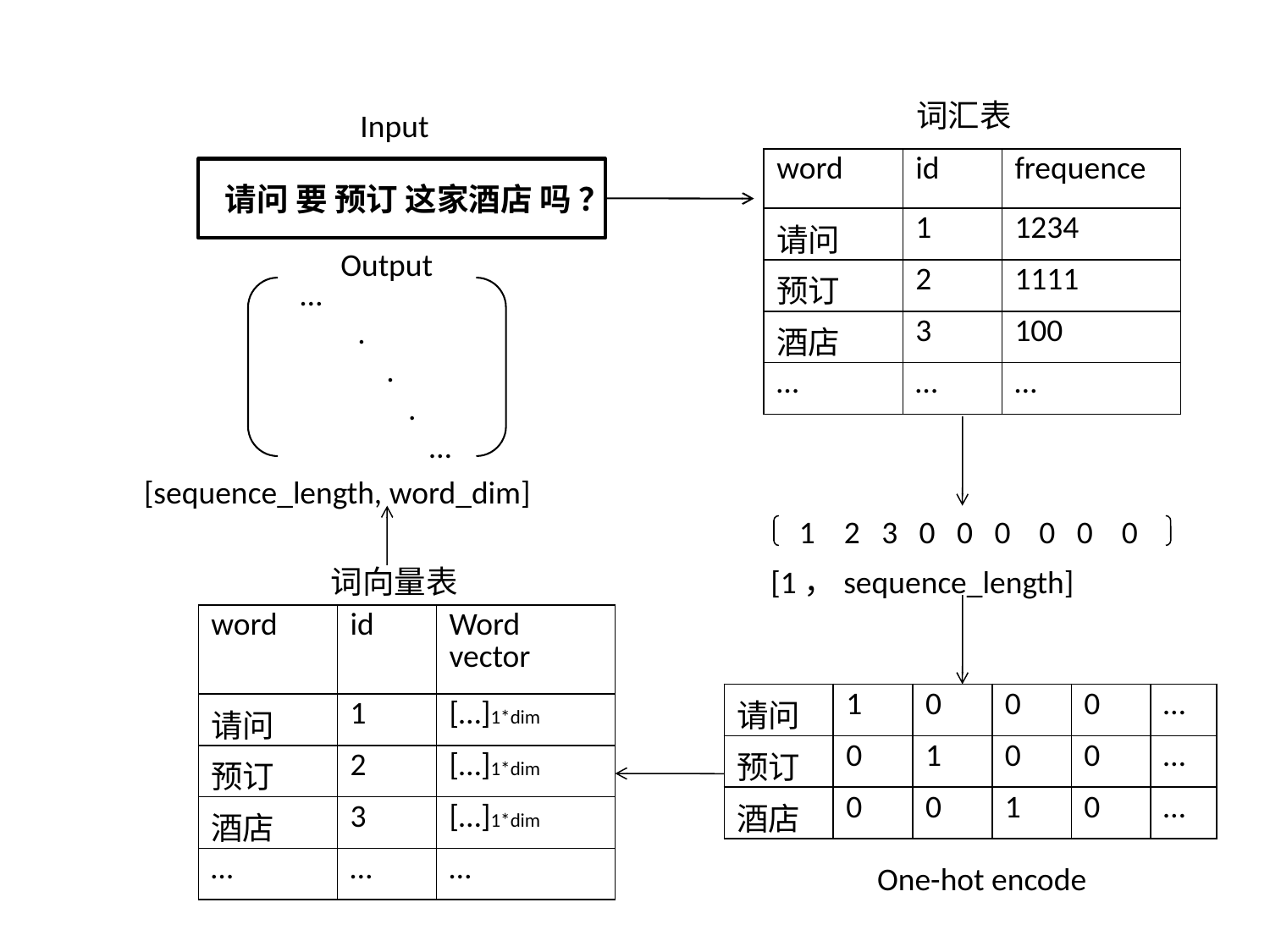

词汇表
Input
| word | id | frequence |
| --- | --- | --- |
| 请问 | 1 | 1234 |
| 预订 | 2 | 1111 |
| 酒店 | 3 | 100 |
| … | … | … |
请问 要 预订 这家酒店 吗 ？
Output
…
        .
            .
               .
                  …

[sequence_length, word_dim]
1    2   3   0   0   0    0   0    0

[1，sequence_length]
词向量表
| word | id | Word vector |
| --- | --- | --- |
| 请问 | 1 | […]1\*dim |
| 预订 | 2 | […]1\*dim |
| 酒店 | 3 | […]1\*dim |
| … | … | … |
| 请问 | 1 | 0 | 0 | 0 | … |
| --- | --- | --- | --- | --- | --- |
| 预订 | 0 | 1 | 0 | 0 | … |
| 酒店 | 0 | 0 | 1 | 0 | … |
One-hot encode